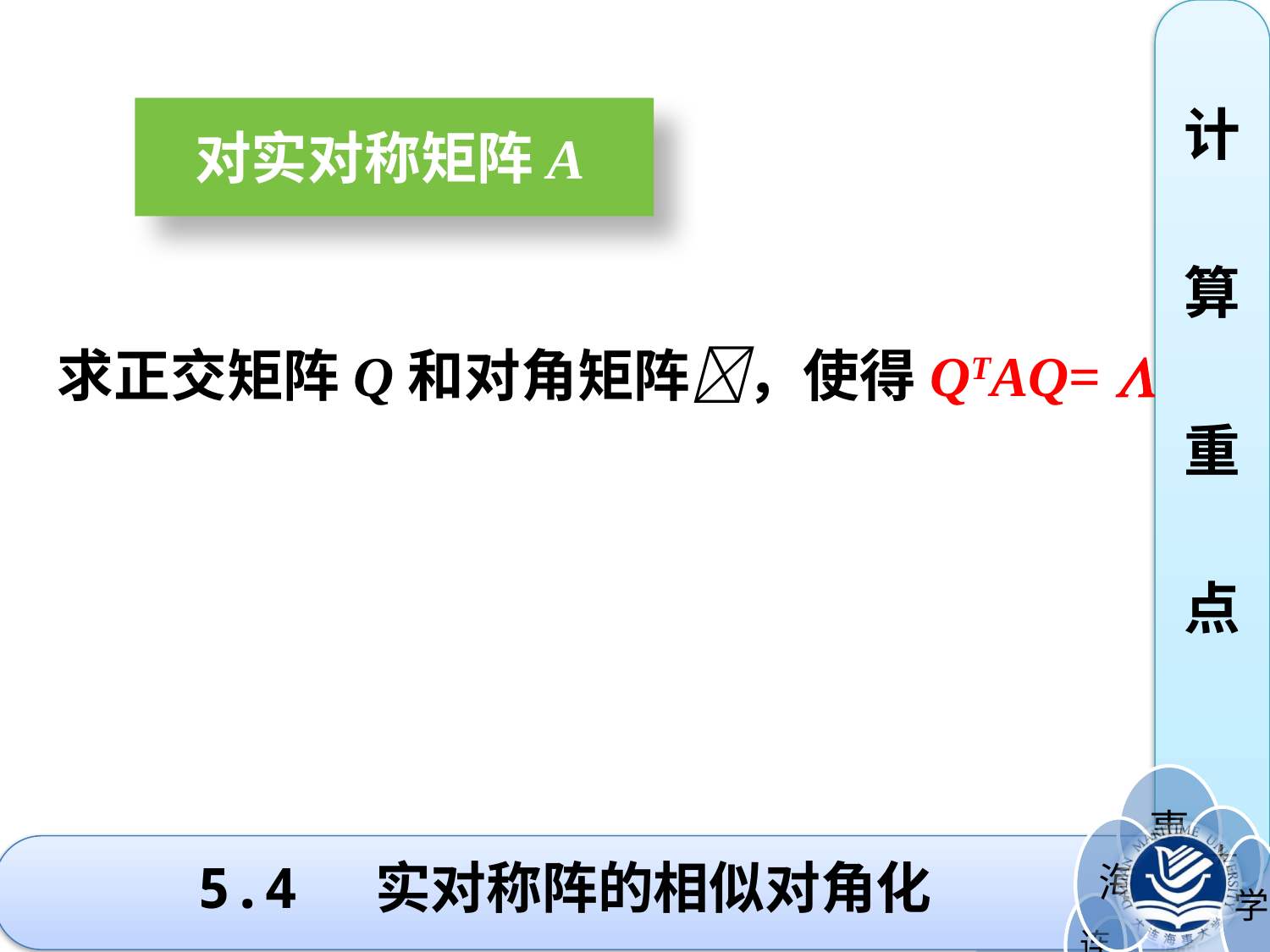

计

算

重

点

对实对称矩阵A
求正交矩阵Q和对角矩阵Λ，使得QTAQ= Λ
5.4  实对称阵的相似对角化